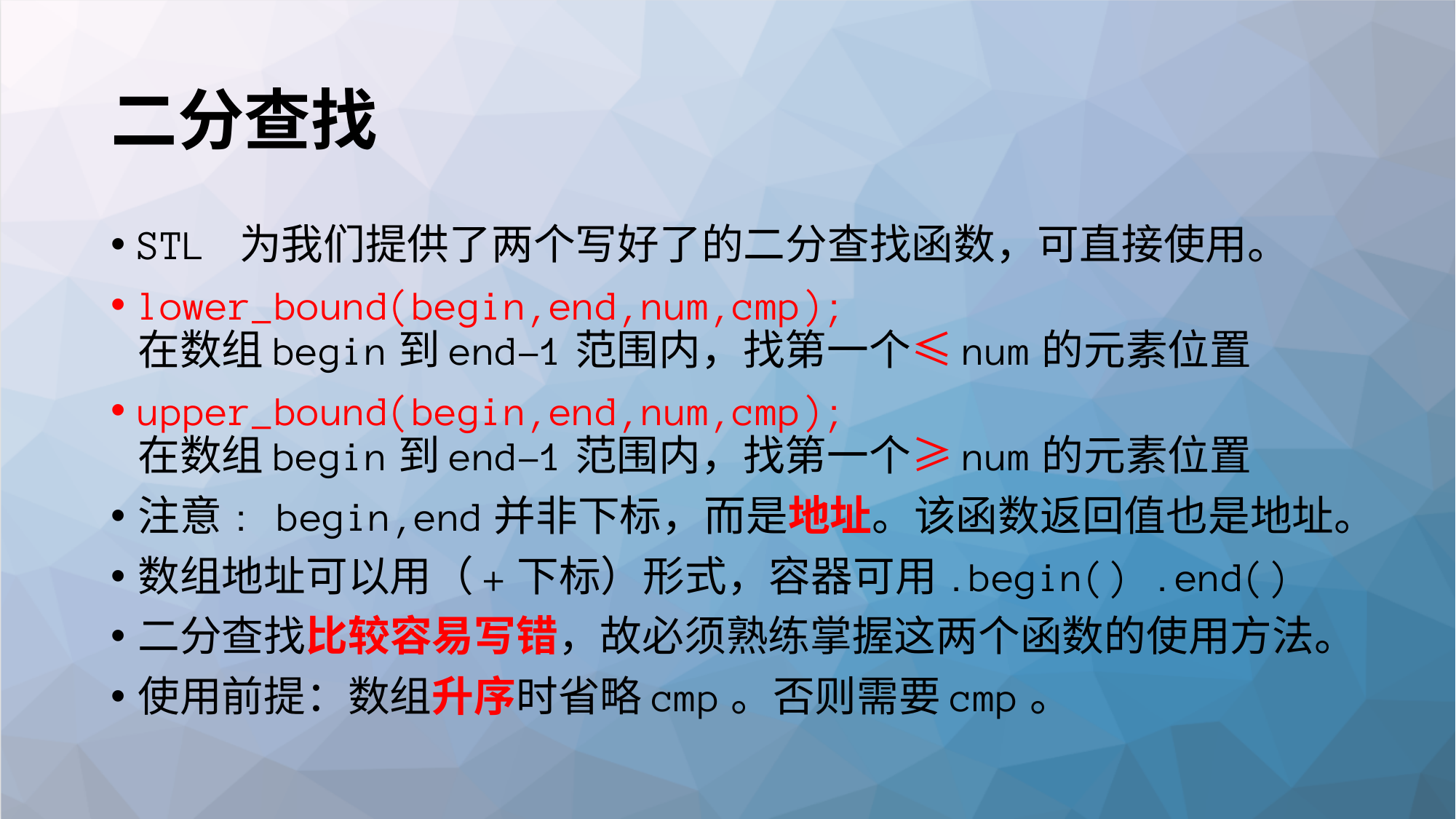

# 二分查找
STL 为我们提供了两个写好了的二分查找函数，可直接使用。
lower_bound(begin,end,num,cmp);
在数组begin到end-1范围内，找第一个≤num的元素位置
upper_bound(begin,end,num,cmp);
在数组begin到end-1范围内，找第一个≥num的元素位置
注意: begin,end并非下标，而是地址。该函数返回值也是地址。
数组地址可以用（+下标）形式，容器可用.begin() .end()
二分查找比较容易写错，故必须熟练掌握这两个函数的使用方法。
使用前提：数组升序时省略cmp。否则需要cmp。